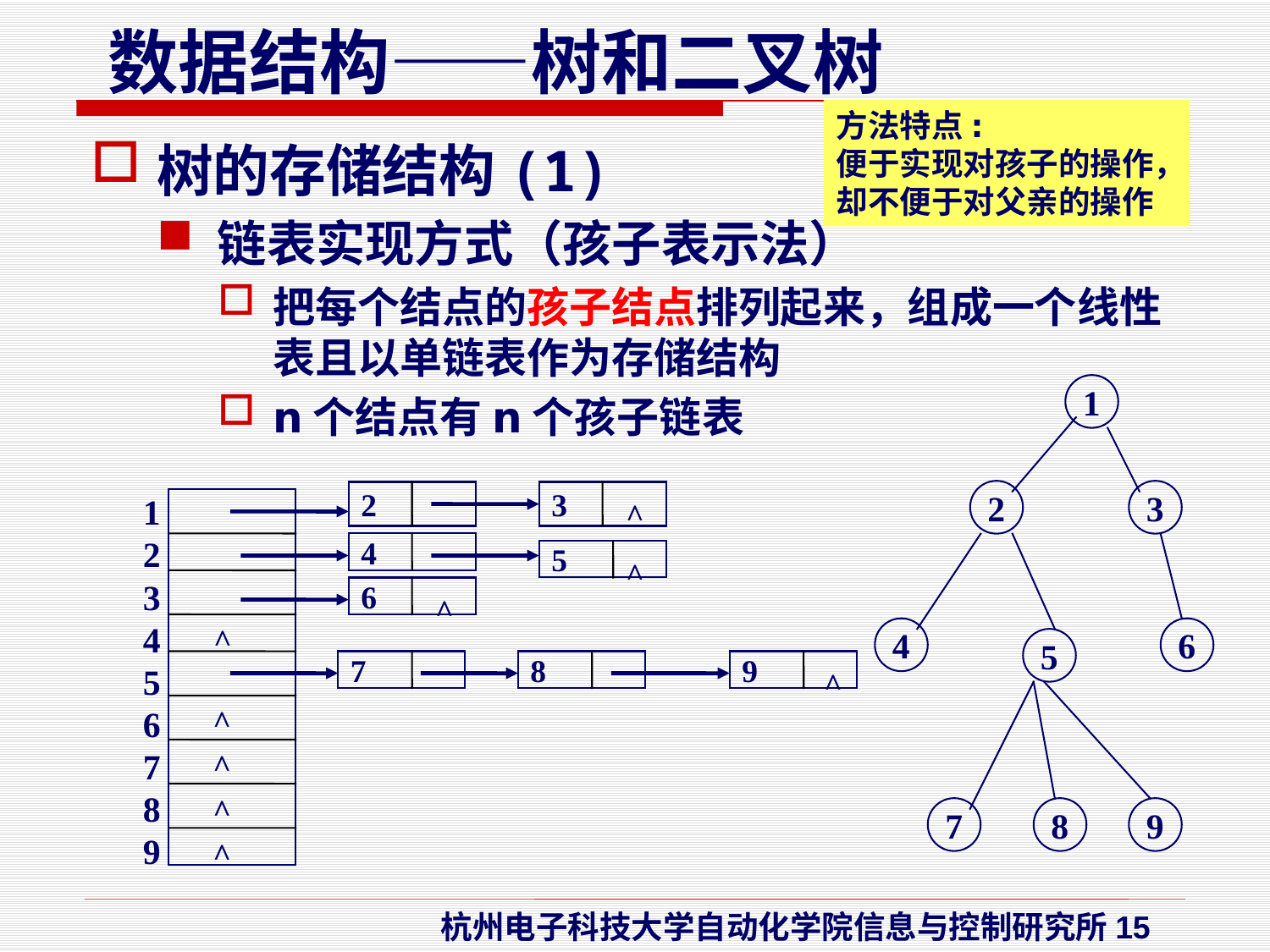

方法特点:
便于实现对孩子的操作，却不便于对父亲的操作
树的存储结构(1)
链表实现方式（孩子表示法）
把每个结点的孩子结点排列起来，组成一个线性表且以单链表作为存储结构
n个结点有n个孩子链表
1

2
3

4
6
5

7
8
9
2

3

^

4

5

^

6

^

 ^

7

8

9

^

^

^

^

^
1
2
3
4
5
6
7
8
9